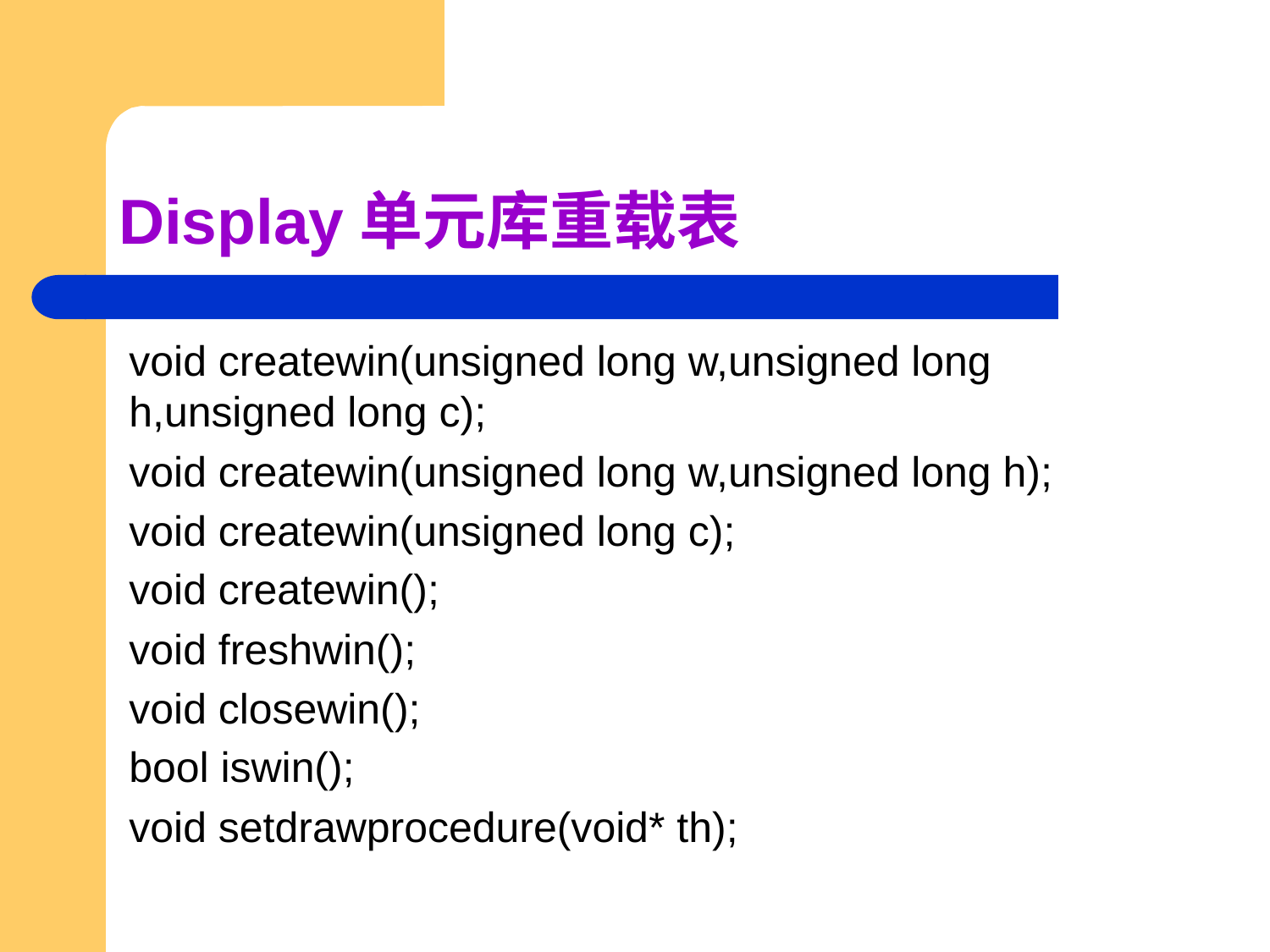

# Display单元库重载表
void createwin(unsigned long w,unsigned long h,unsigned long c);
void createwin(unsigned long w,unsigned long h);
void createwin(unsigned long c);
void createwin();
void freshwin();
void closewin();
bool iswin();
void setdrawprocedure(void* th);